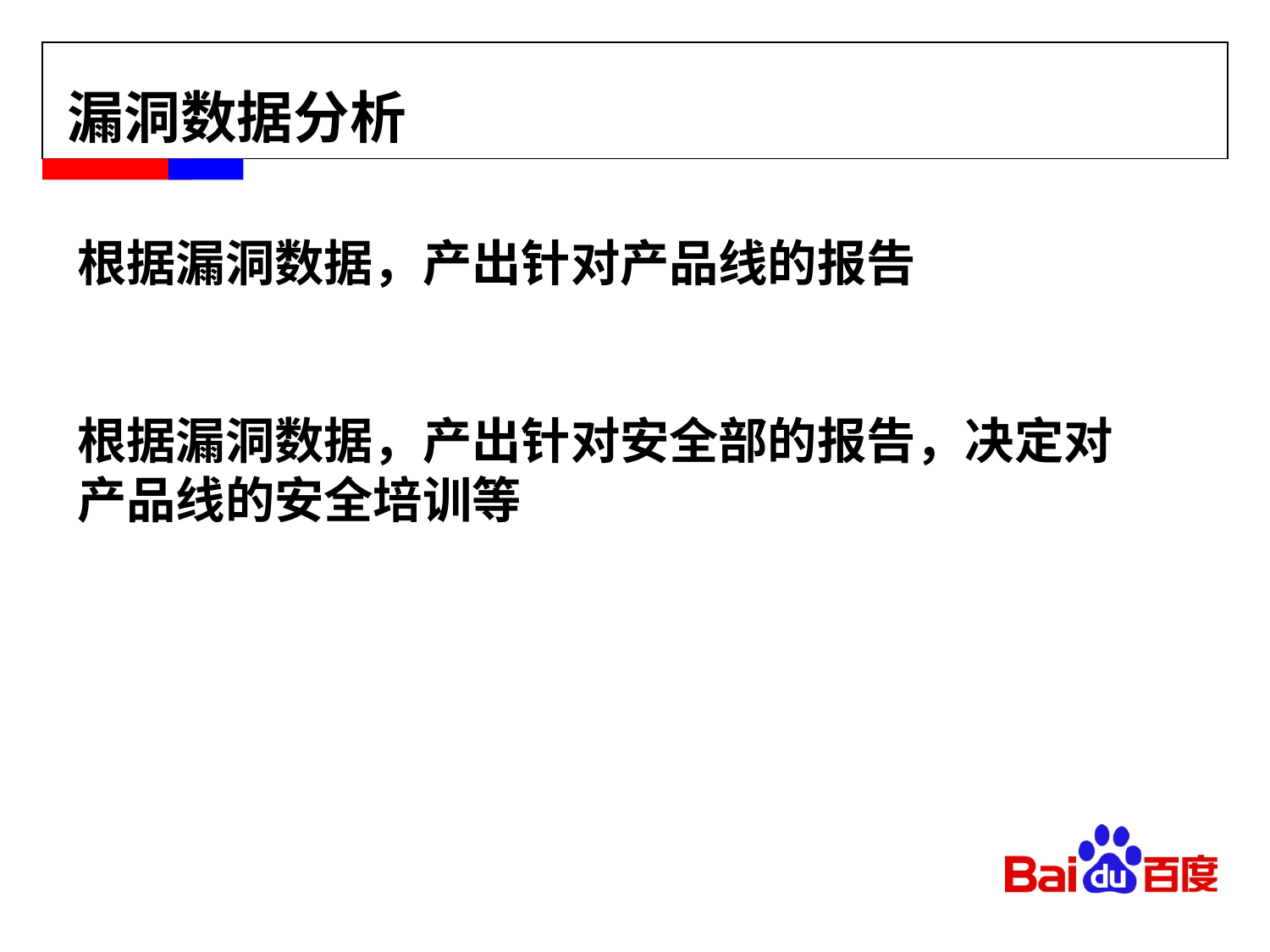

漏洞数据分析

### Chart

| Category |
|---|
根据漏洞数据，产出针对产品线的报告

根据漏洞数据，产出针对安全部的报告，决定对产品线的安全培训等